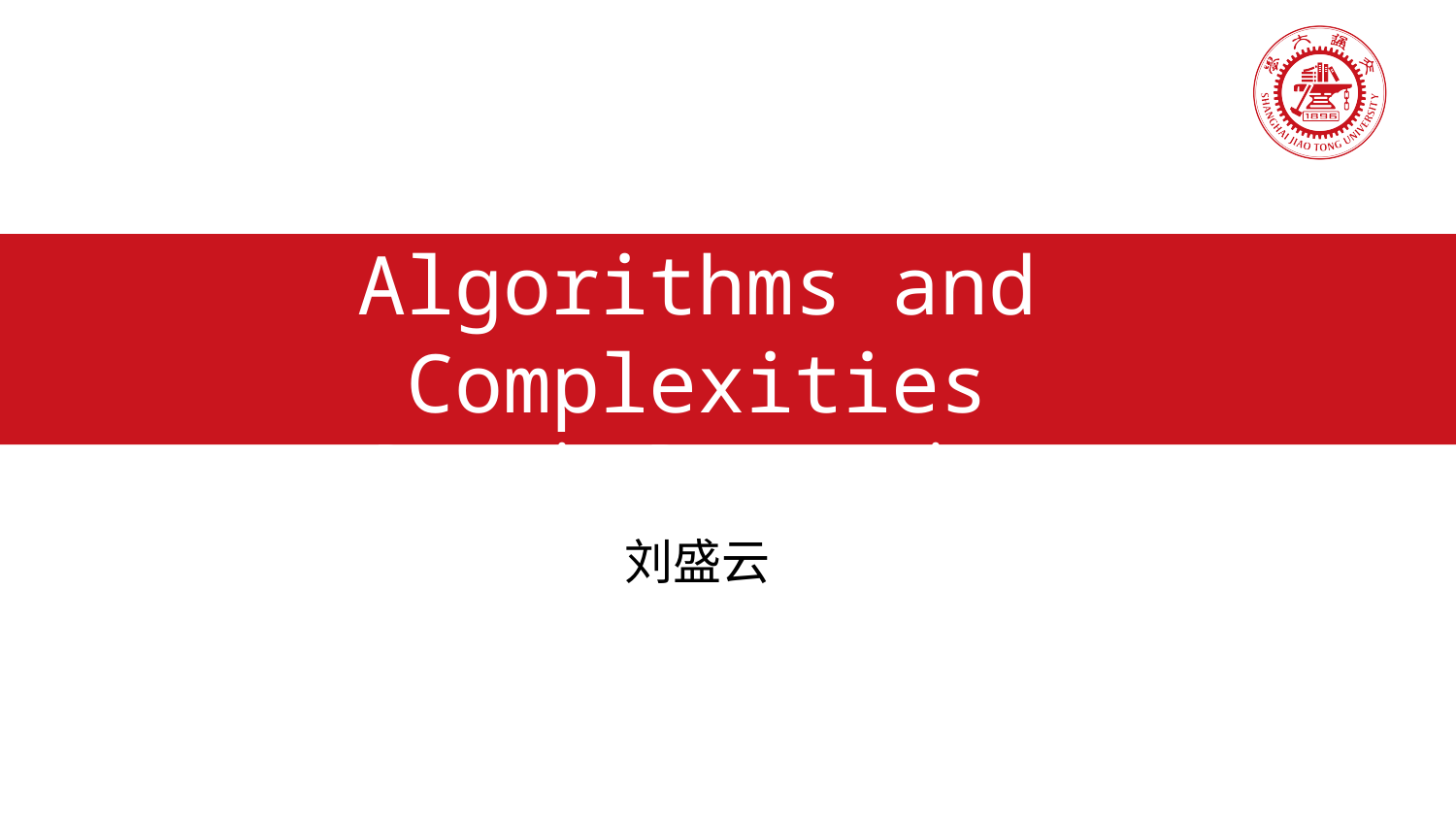

# Algorithms and Complexities Dynamic Programming
刘盛云